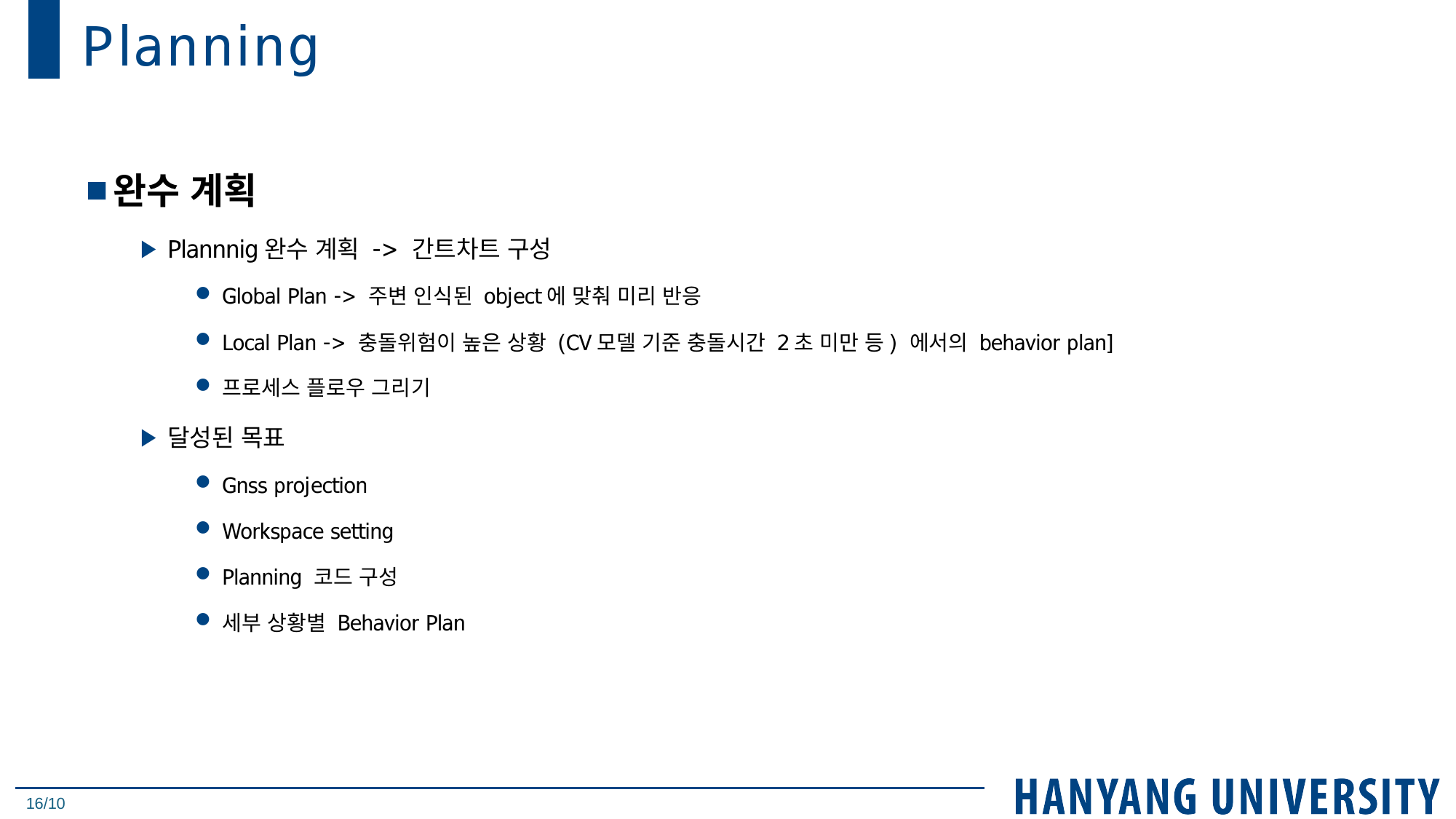

# Planning
완수 계획
Plannnig완수 계획 -> 간트차트 구성
Global Plan -> 주변 인식된 object에 맞춰 미리 반응
Local Plan -> 충돌위험이 높은 상황 (CV모델 기준 충돌시간 2초 미만 등) 에서의 behavior plan]
프로세스 플로우 그리기
달성된 목표
Gnss projection
Workspace setting
Planning 코드 구성
세부 상황별 Behavior Plan